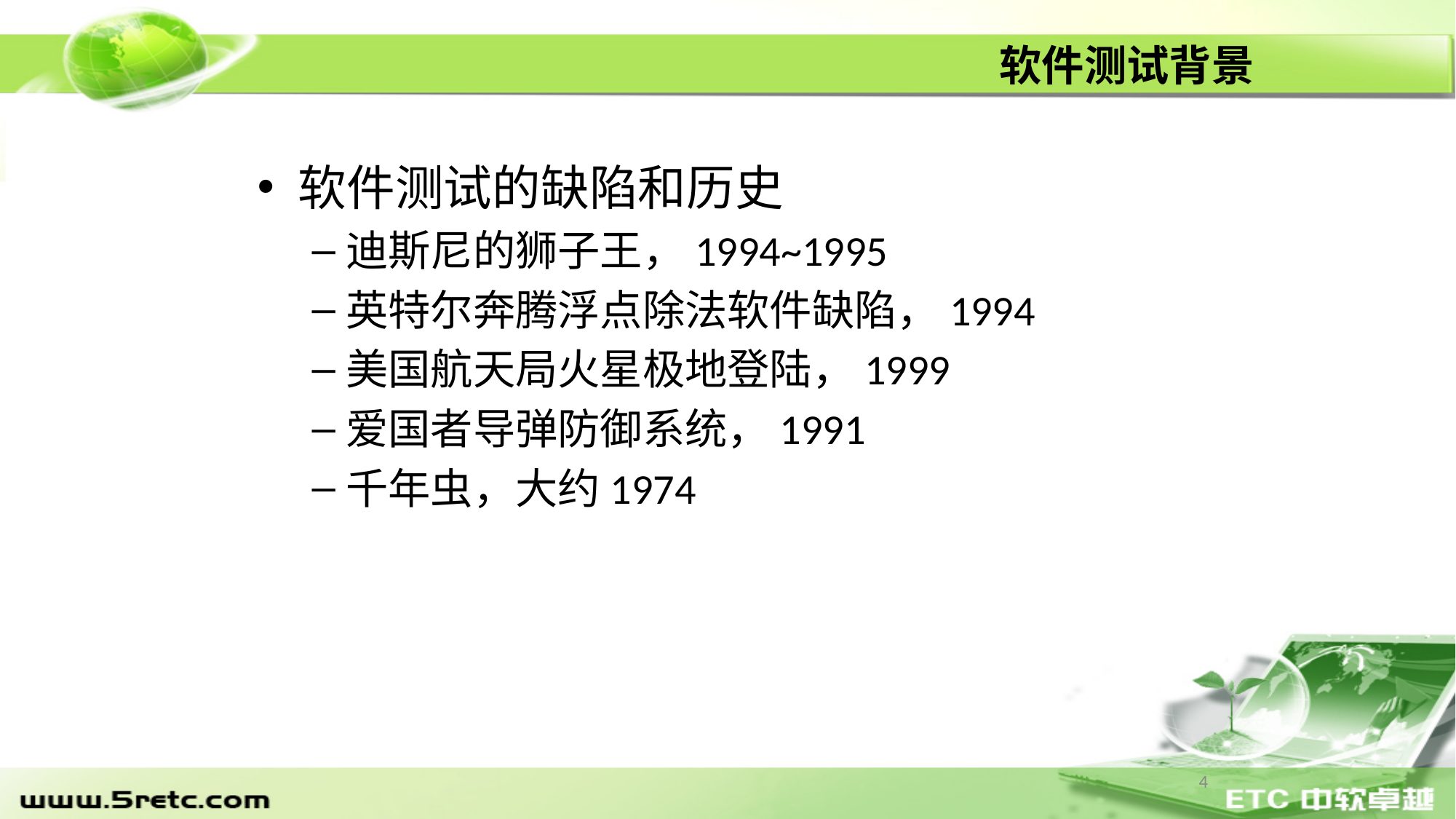

软件测试背景
软件测试的缺陷和历史
迪斯尼的狮子王，1994~1995
英特尔奔腾浮点除法软件缺陷，1994
美国航天局火星极地登陆，1999
爱国者导弹防御系统，1991
千年虫，大约1974

4